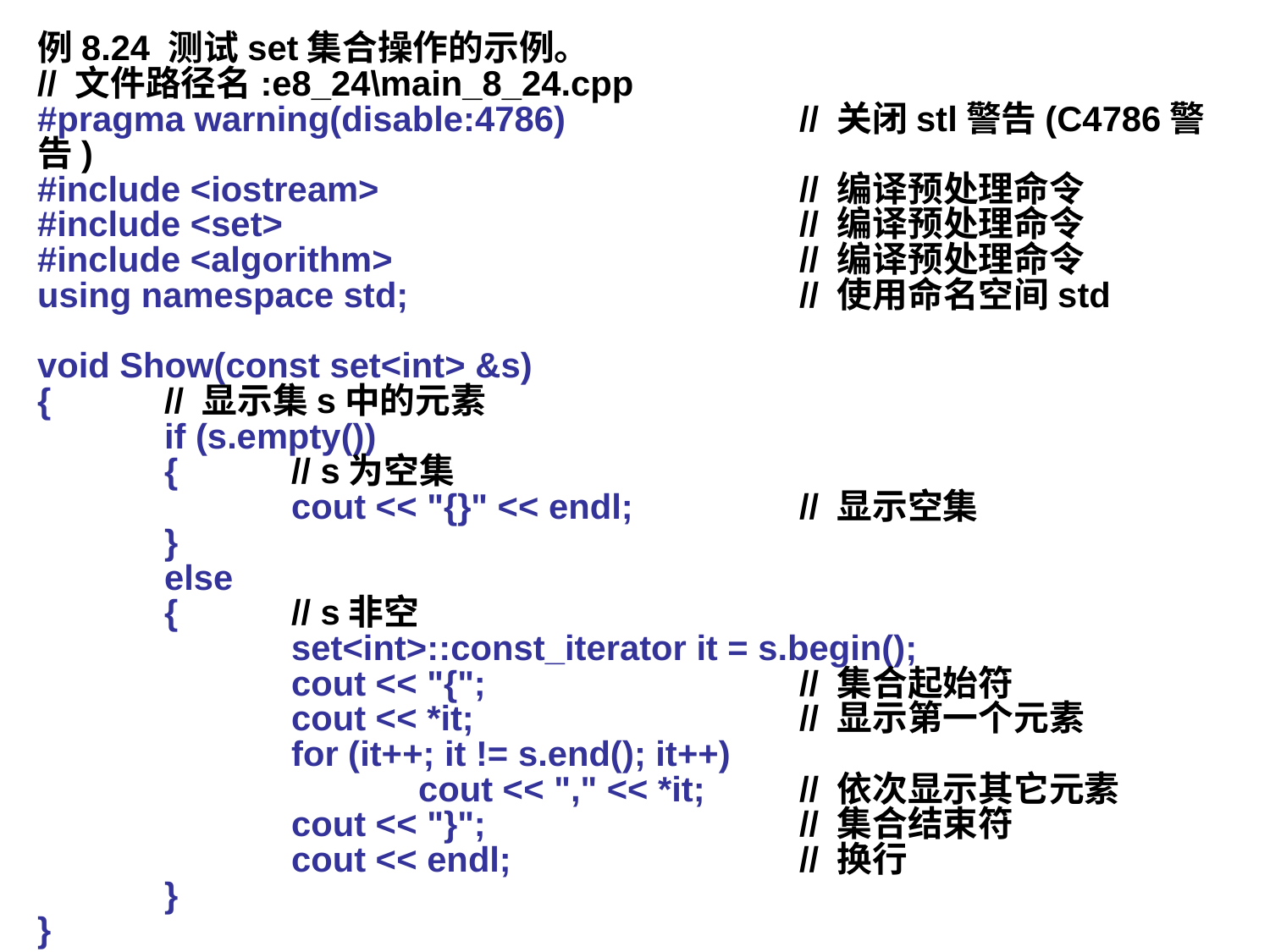

例8.24 测试set集合操作的示例。
// 文件路径名:e8_24\main_8_24.cpp
#pragma warning(disable:4786)		// 关闭stl警告(C4786警告)
#include <iostream>               			// 编译预处理命令
#include <set>               			// 编译预处理命令
#include <algorithm>               			// 编译预处理命令
using namespace std;				// 使用命名空间std

void Show(const set<int> &s)
{	// 显示集s中的元素
	if (s.empty())
	{	// s为空集
		cout << "{}" << endl;		// 显示空集
	}
	else
	{	// s非空
		set<int>::const_iterator it = s.begin();
		cout << "{";			// 集合起始符
		cout << *it;			// 显示第一个元素
		for (it++; it != s.end(); it++)
			cout << "," << *it;	// 依次显示其它元素
		cout << "}";			// 集合结束符
		cout << endl;			// 换行
	}
}